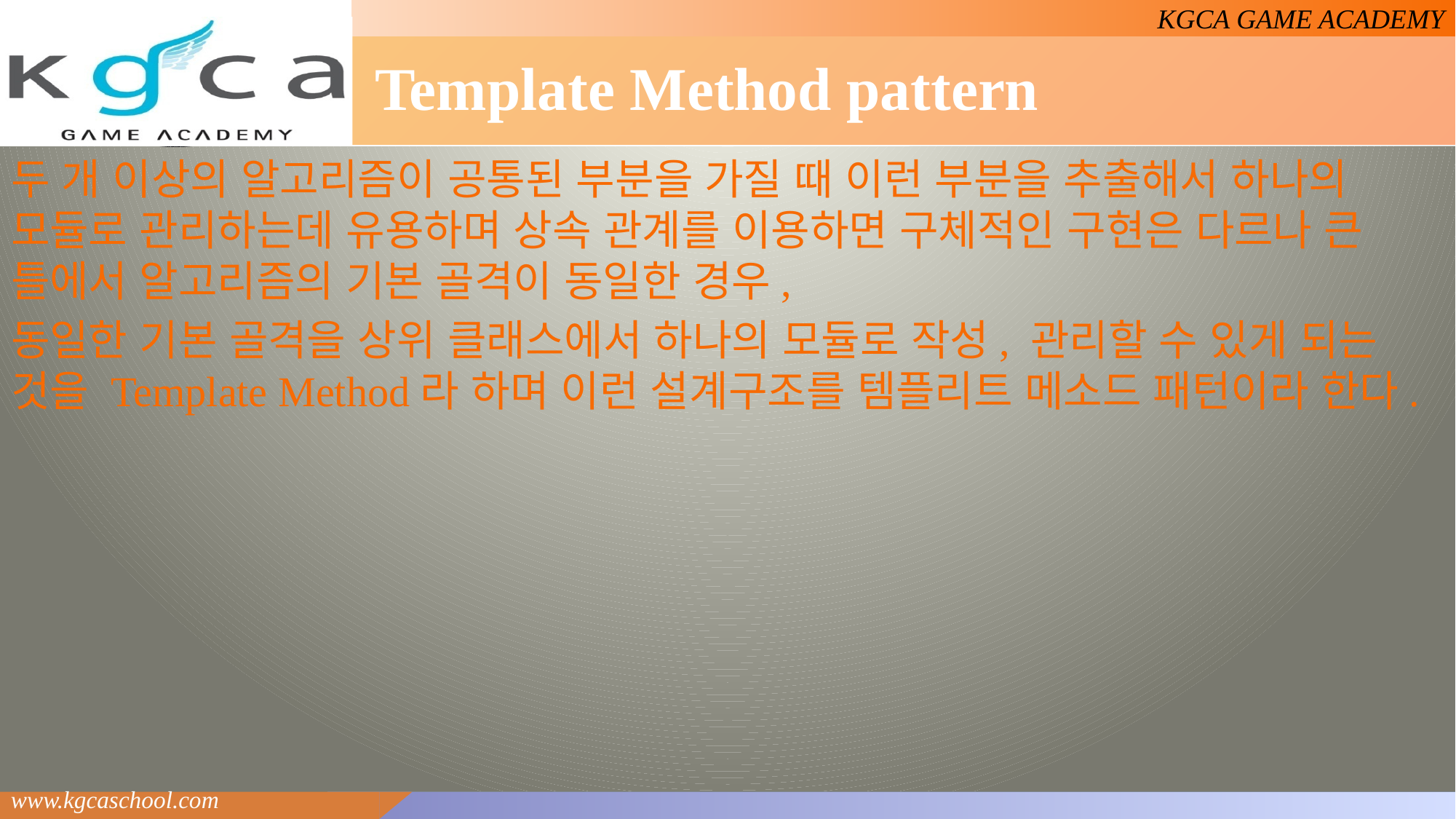

# Template Method pattern
두 개 이상의 알고리즘이 공통된 부분을 가질 때 이런 부분을 추출해서 하나의 모듈로 관리하는데 유용하며 상속 관계를 이용하면 구체적인 구현은 다르나 큰 틀에서 알고리즘의 기본 골격이 동일한 경우,
동일한 기본 골격을 상위 클래스에서 하나의 모듈로 작성, 관리할 수 있게 되는 것을 Template Method라 하며 이런 설계구조를 템플리트 메소드 패턴이라 한다.